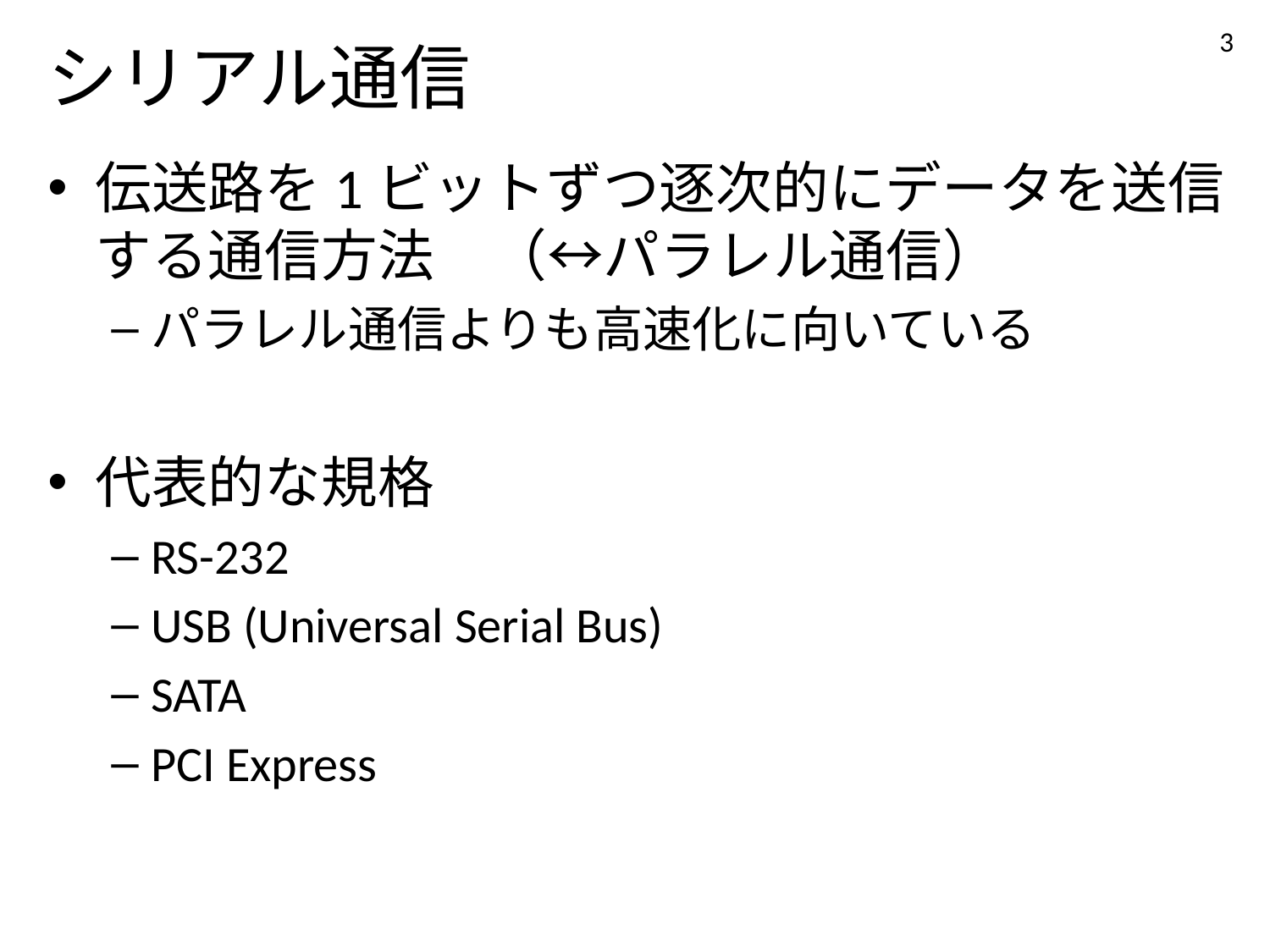

3
# シリアル通信
伝送路を1ビットずつ逐次的にデータを送信する通信方法　（↔パラレル通信）
パラレル通信よりも高速化に向いている

代表的な規格
RS-232
USB (Universal Serial Bus)
SATA
PCI Express